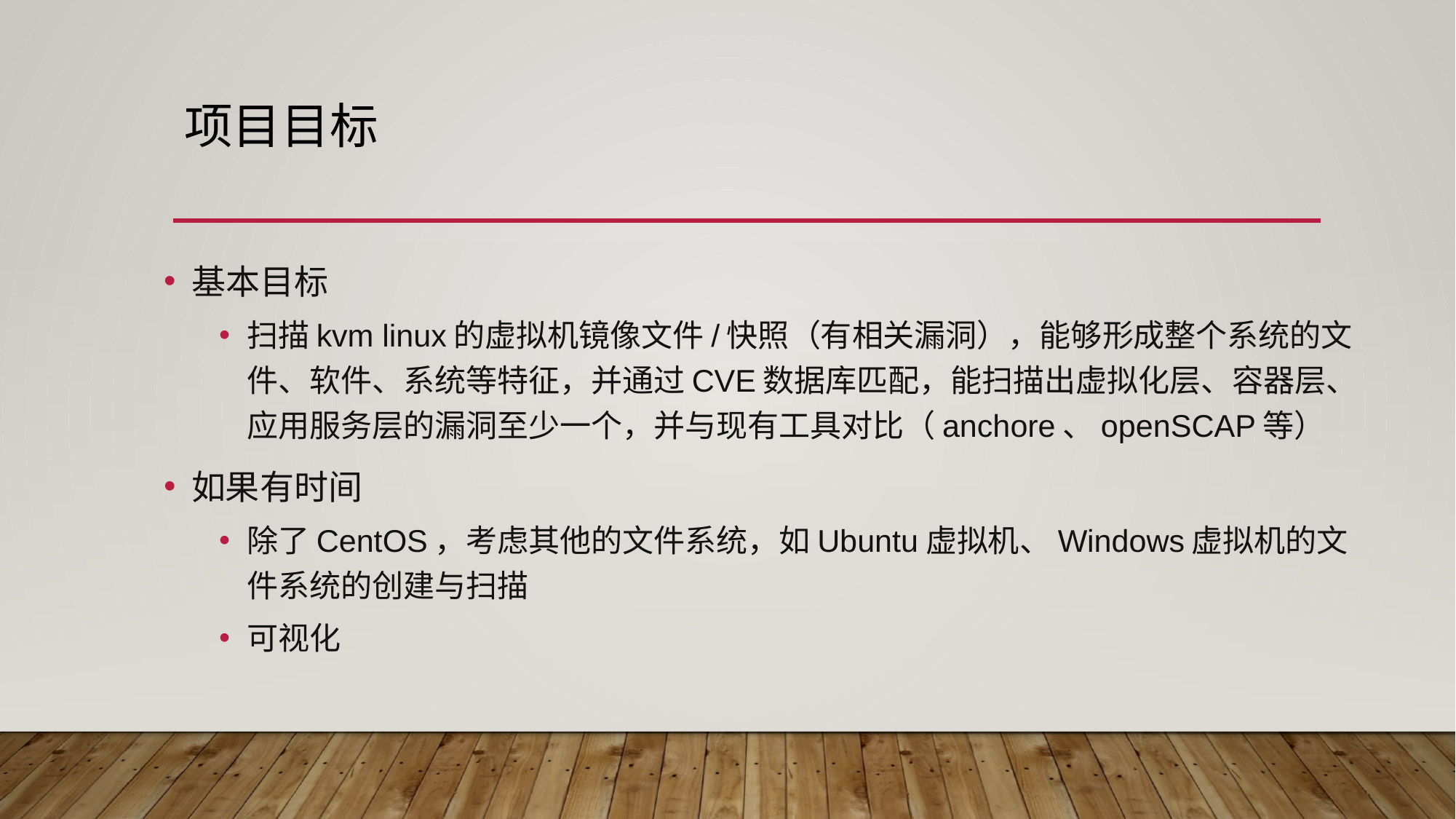

# 项目目标
基本目标
扫描kvm linux的虚拟机镜像文件/快照（有相关漏洞），能够形成整个系统的文件、软件、系统等特征，并通过CVE数据库匹配，能扫描出虚拟化层、容器层、应用服务层的漏洞至少一个，并与现有工具对比（anchore、openSCAP等）
如果有时间
除了CentOS，考虑其他的文件系统，如Ubuntu虚拟机、Windows虚拟机的文件系统的创建与扫描
可视化